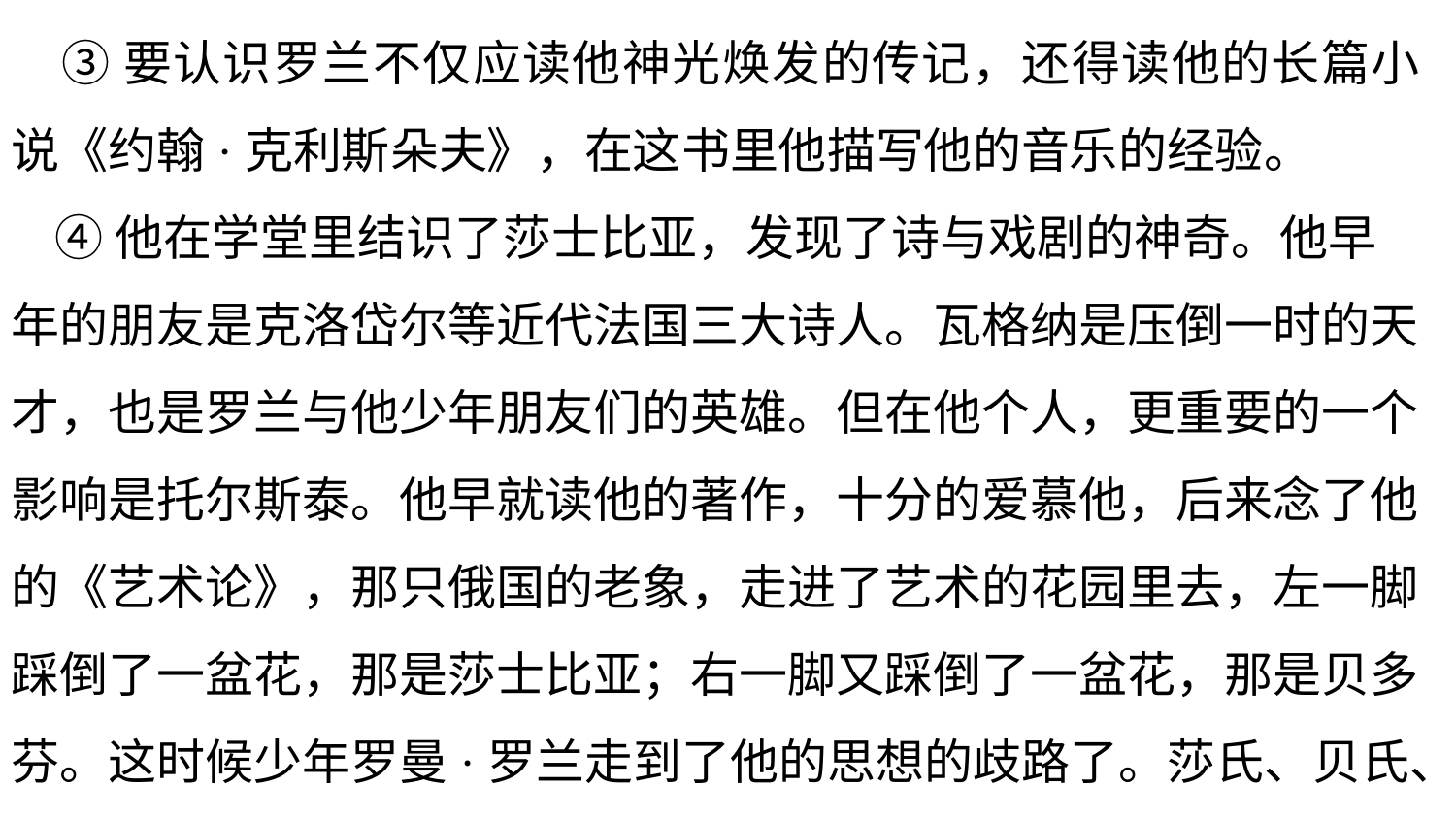

③要认识罗兰不仅应读他神光焕发的传记，还得读他的长篇小说《约翰·克利斯朵夫》，在这书里他描写他的音乐的经验。
    ④他在学堂里结识了莎士比亚，发现了诗与戏剧的神奇。他早年的朋友是克洛岱尔等近代法国三大诗人。瓦格纳是压倒一时的天才，也是罗兰与他少年朋友们的英雄。但在他个人，更重要的一个影响是托尔斯泰。他早就读他的著作，十分的爱慕他，后来念了他的《艺术论》，那只俄国的老象，走进了艺术的花园里去，左一脚踩倒了一盆花，那是莎士比亚；右一脚又踩倒了一盆花，那是贝多芬。这时候少年罗曼·罗兰走到了他的思想的歧路了。莎氏、贝氏、